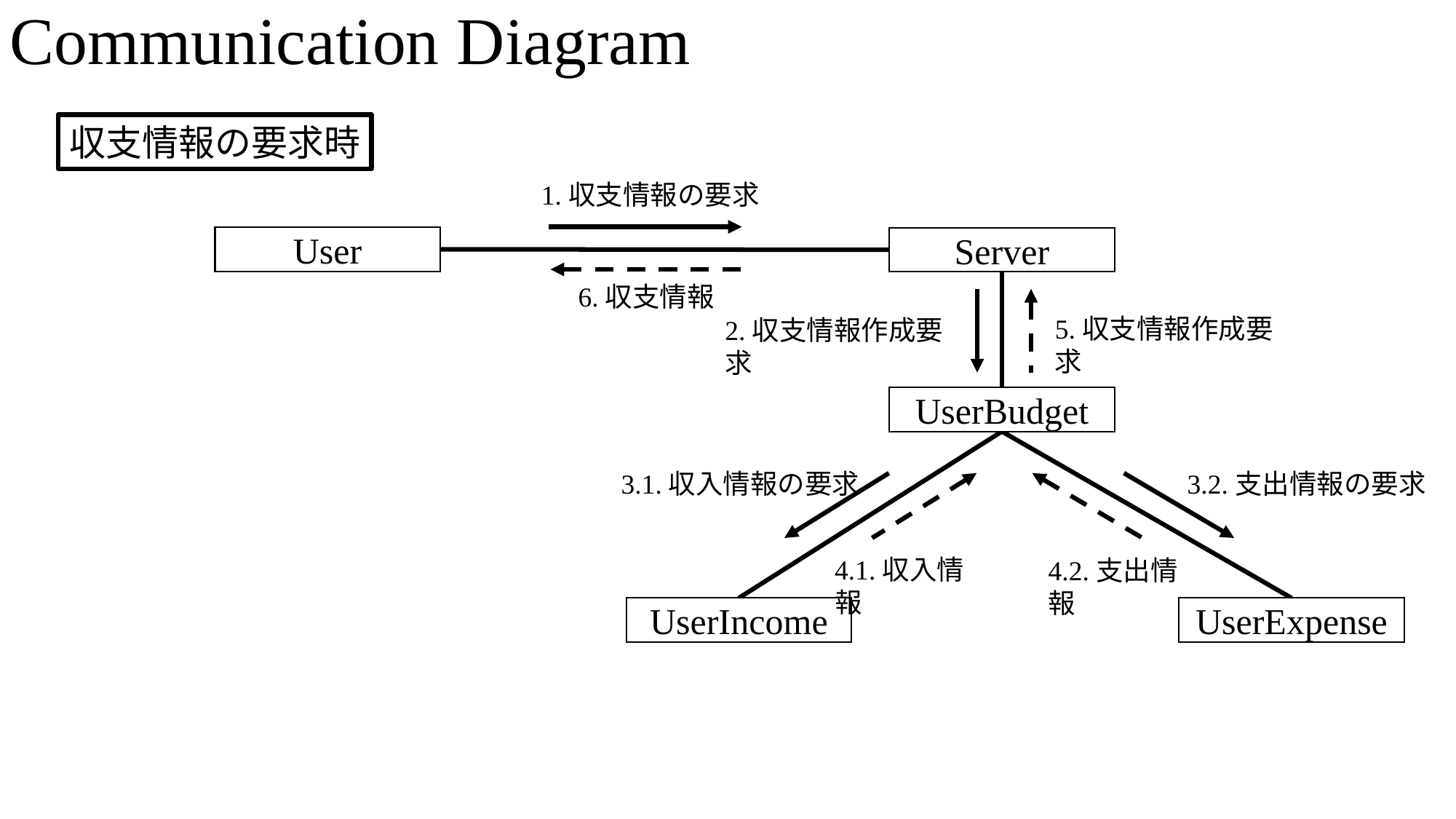

# Communication Diagram
収支情報の要求時
1.収支情報の要求
User
Server
6.収支情報
2.収支情報作成要求
5.収支情報作成要求
UserBudget
3.1.収入情報の要求
3.2.支出情報の要求
4.1.収入情報
4.2.支出情報
UserIncome
UserExpense